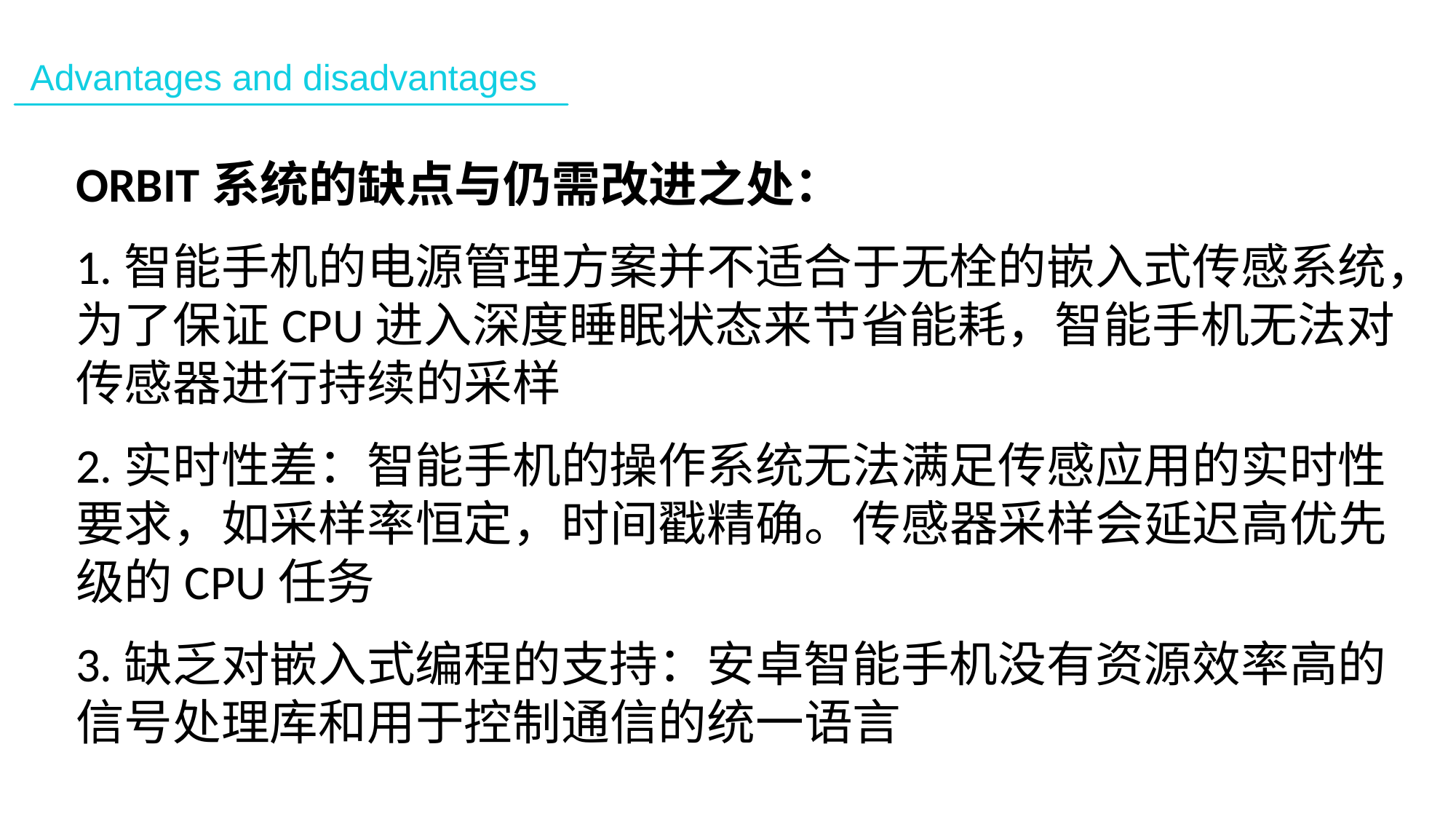

Advantages and disadvantages
ORBIT系统的缺点与仍需改进之处：
1.智能手机的电源管理方案并不适合于无栓的嵌入式传感系统，为了保证CPU进入深度睡眠状态来节省能耗，智能手机无法对传感器进行持续的采样
2.实时性差：智能手机的操作系统无法满足传感应用的实时性要求，如采样率恒定，时间戳精确。传感器采样会延迟高优先级的CPU任务
3.缺乏对嵌入式编程的支持：安卓智能手机没有资源效率高的信号处理库和用于控制通信的统一语言